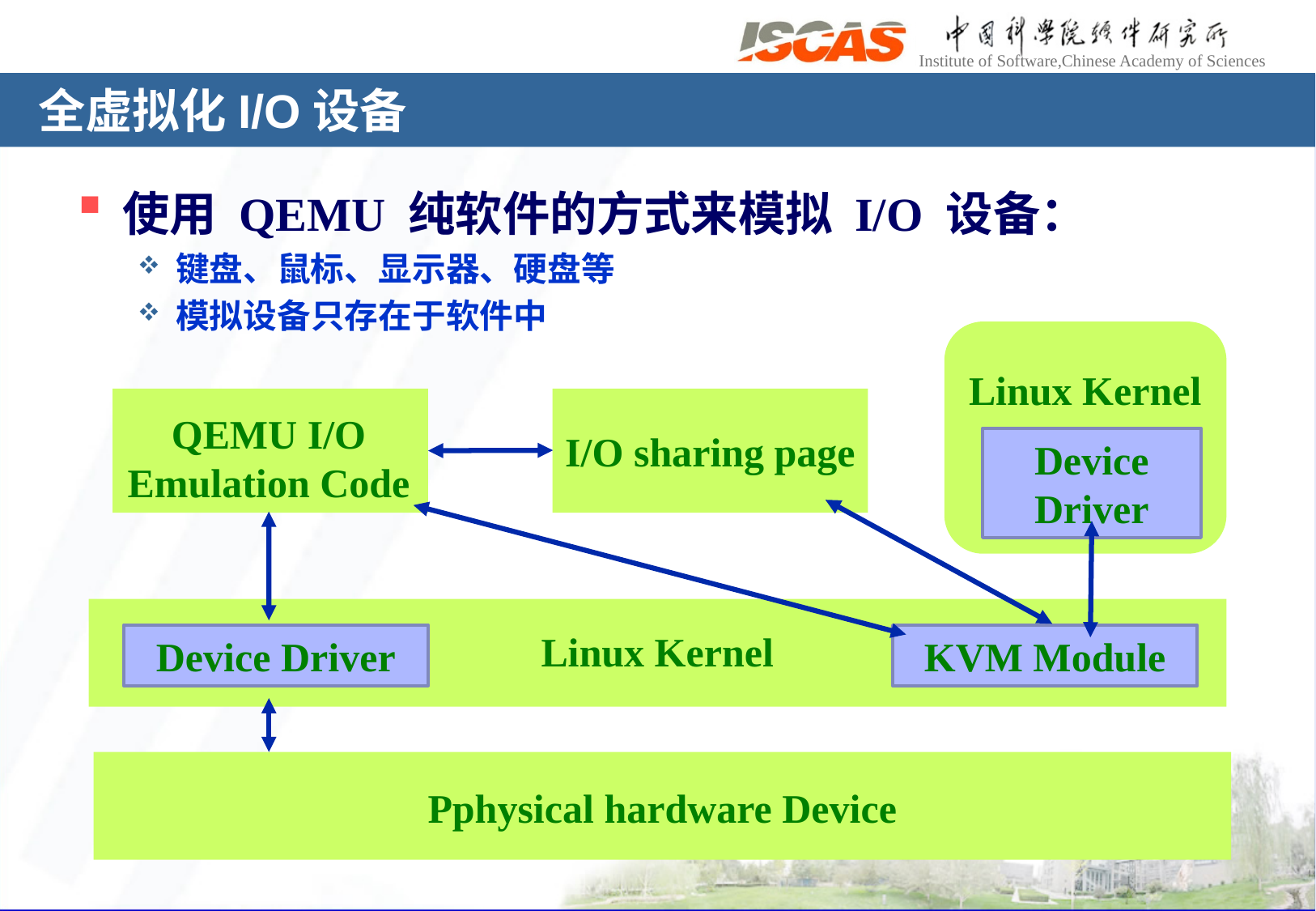

# 全虚拟化I/O设备
使用 QEMU 纯软件的方式来模拟 I/O 设备：
键盘、鼠标、显示器、硬盘等
模拟设备只存在于软件中

Linux Kernel

QEMU I/O
Emulation Code
I/O sharing page
Device Driver

Linux Kernel
Device Driver
KVM Module

Pphysical hardware Device